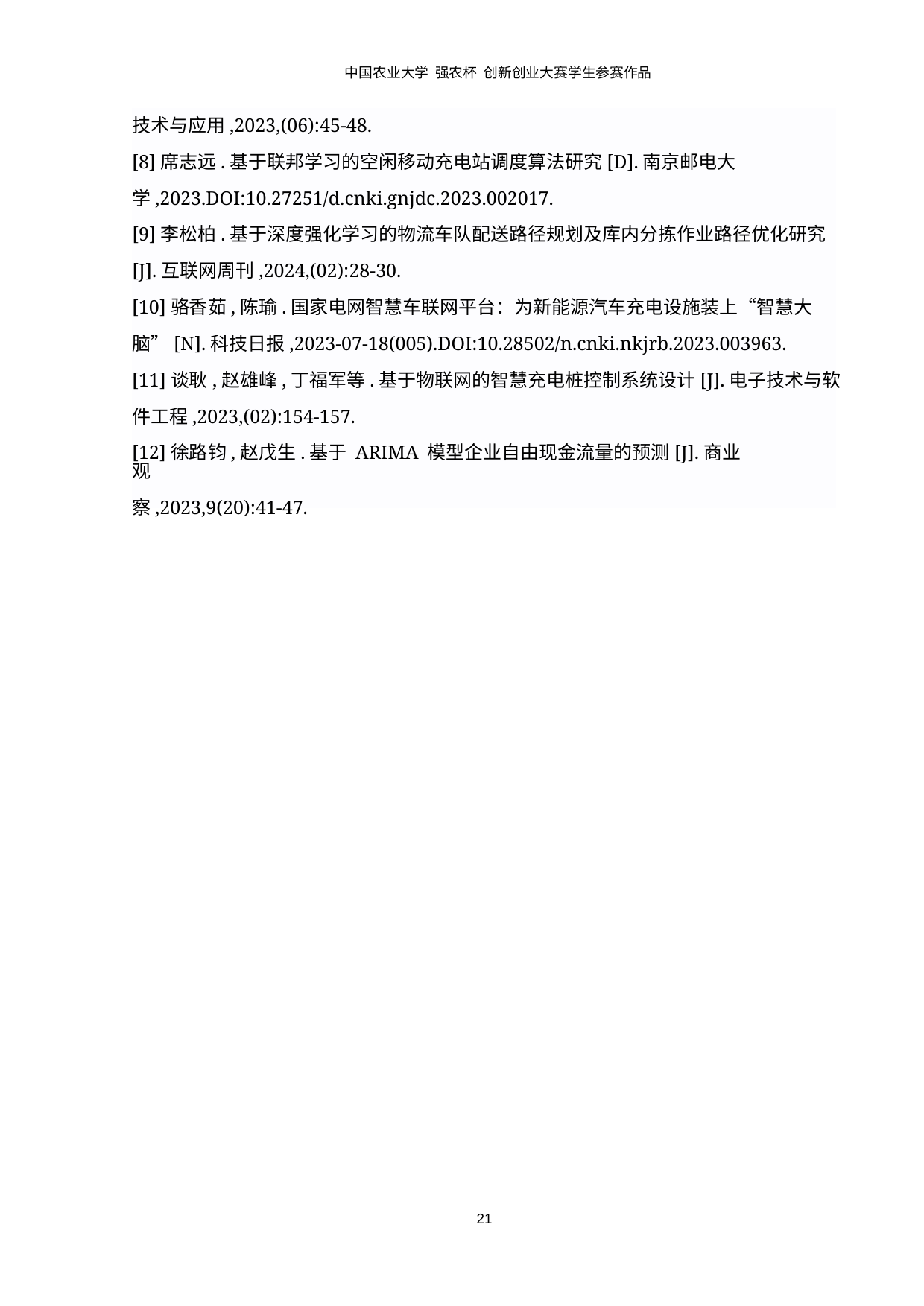

中国农业大学 强农杯 创新创业大赛学生参赛作品

技术与应用,2023,(06):45-48.
[8]席志远.基于联邦学习的空闲移动充电站调度算法研究[D].南京邮电大
学,2023.DOI:10.27251/d.cnki.gnjdc.2023.002017.
[9]李松柏.基于深度强化学习的物流车队配送路径规划及库内分拣作业路径优化研究
[J].互联网周刊,2024,(02):28-30.
[10]骆香茹,陈瑜.国家电网智慧车联网平台：为新能源汽车充电设施装上“智慧大
脑”[N].科技日报,2023-07-18(005).DOI:10.28502/n.cnki.nkjrb.2023.003963.
[11]谈耿,赵雄峰,丁福军等.基于物联网的智慧充电桩控制系统设计[J].电子技术与软
件工程,2023,(02):154-157.
[12]徐路钧,赵戊生.基于 ARIMA 模型企业自由现金流量的预测[J].商业观
察,2023,9(20):41-47.
21